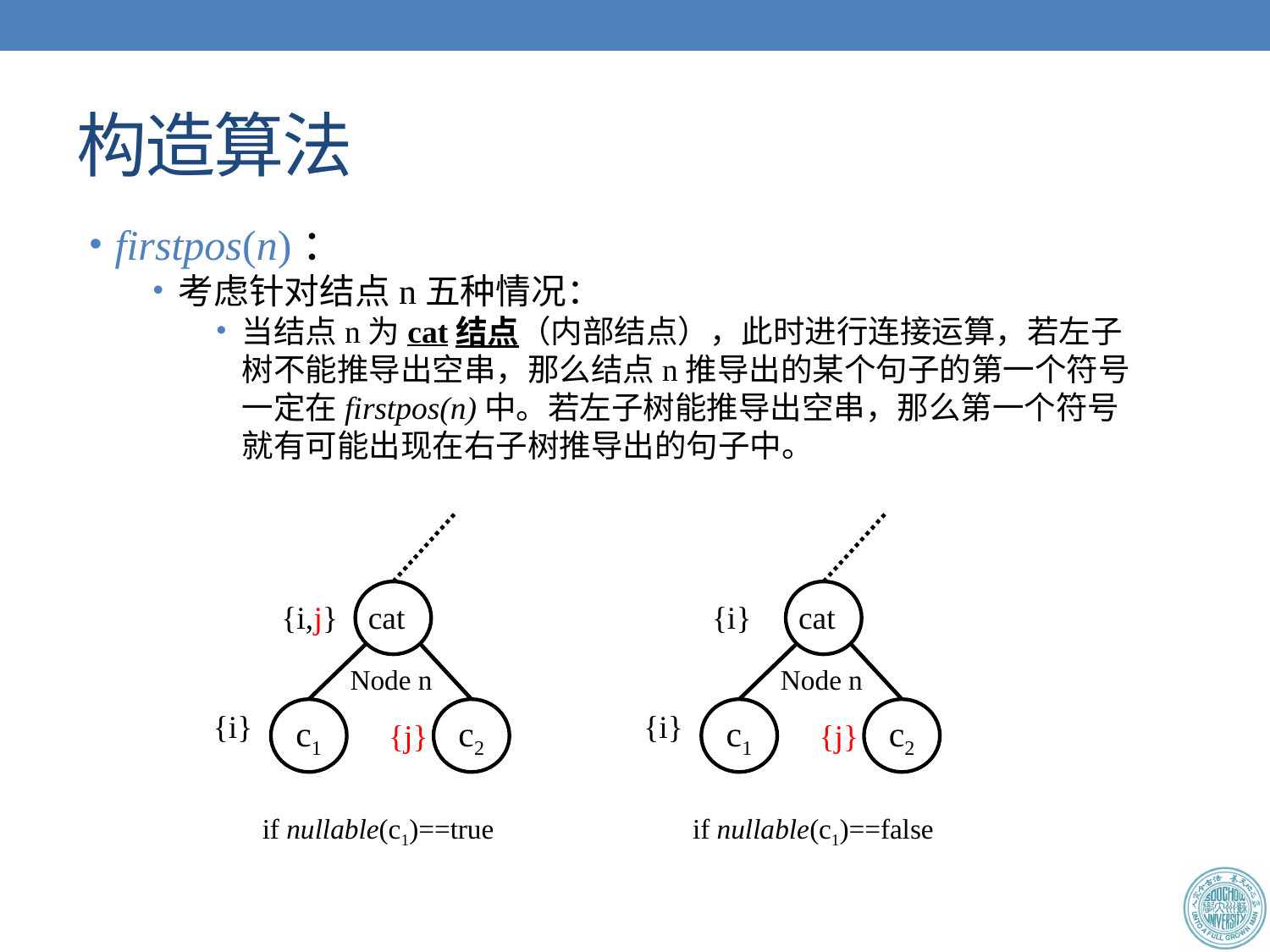

# 构造算法
firstpos(n)：
考虑针对结点n五种情况：
当结点n为cat结点（内部结点），此时进行连接运算，若左子树不能推导出空串，那么结点n推导出的某个句子的第一个符号一定在firstpos(n)中。若左子树能推导出空串，那么第一个符号就有可能出现在右子树推导出的句子中。

Node n
c1
c2
{i}
{j}
{i,j}
cat
if nullable(c1)==true

Node n
c1
c2
{i}
{j}
{i}
cat
if nullable(c1)==false